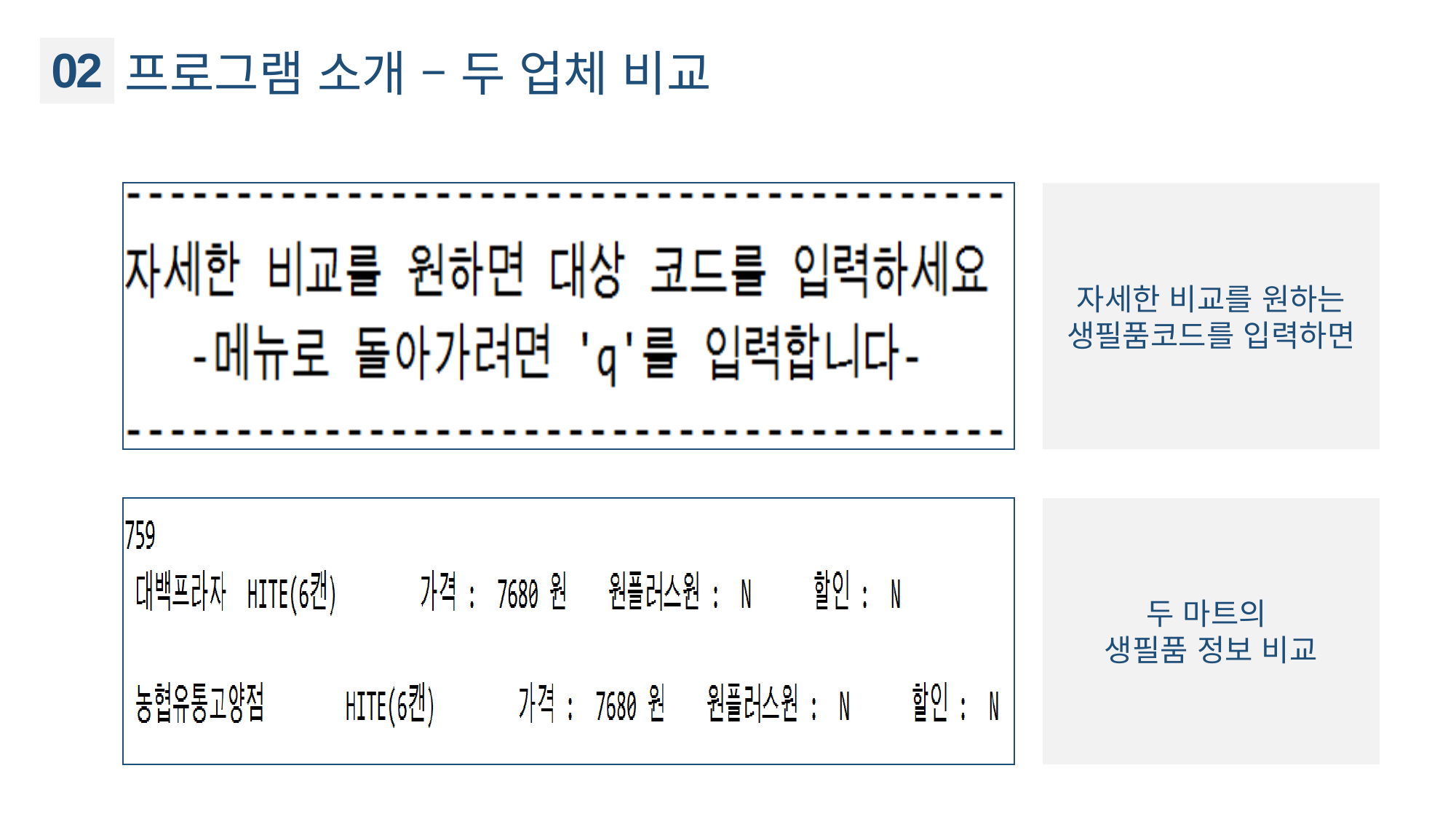

02

프로그램 소개 – 두 업체 비교

자세한 비교를 원하는
생필품코드를 입력하면

코드를 입력하면
두 마트의
생필품 정보 비교